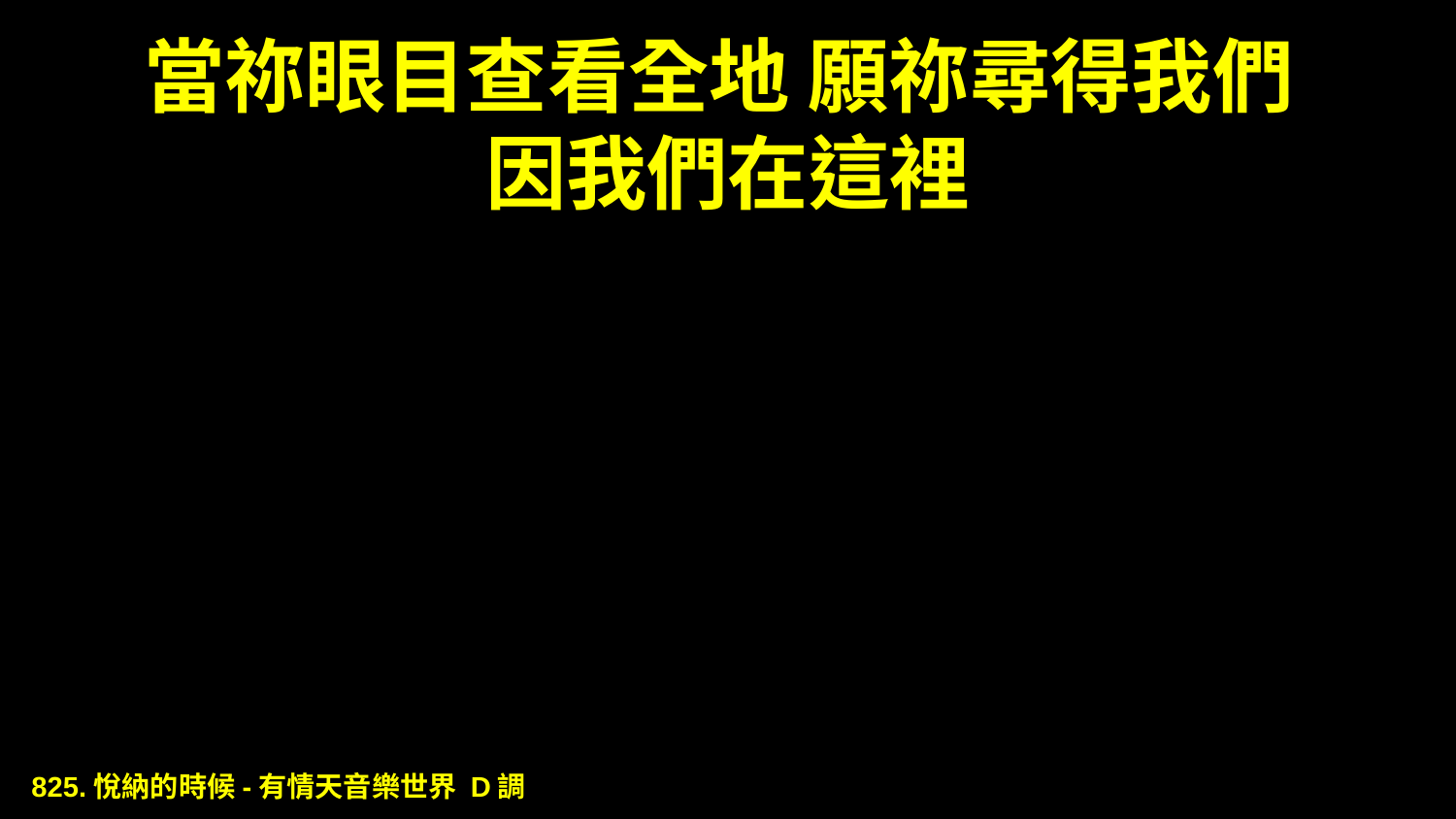

# 當祢眼目查看全地 願祢尋得我們 因我們在這裡
825.悅納的時候-有情天音樂世界 D調